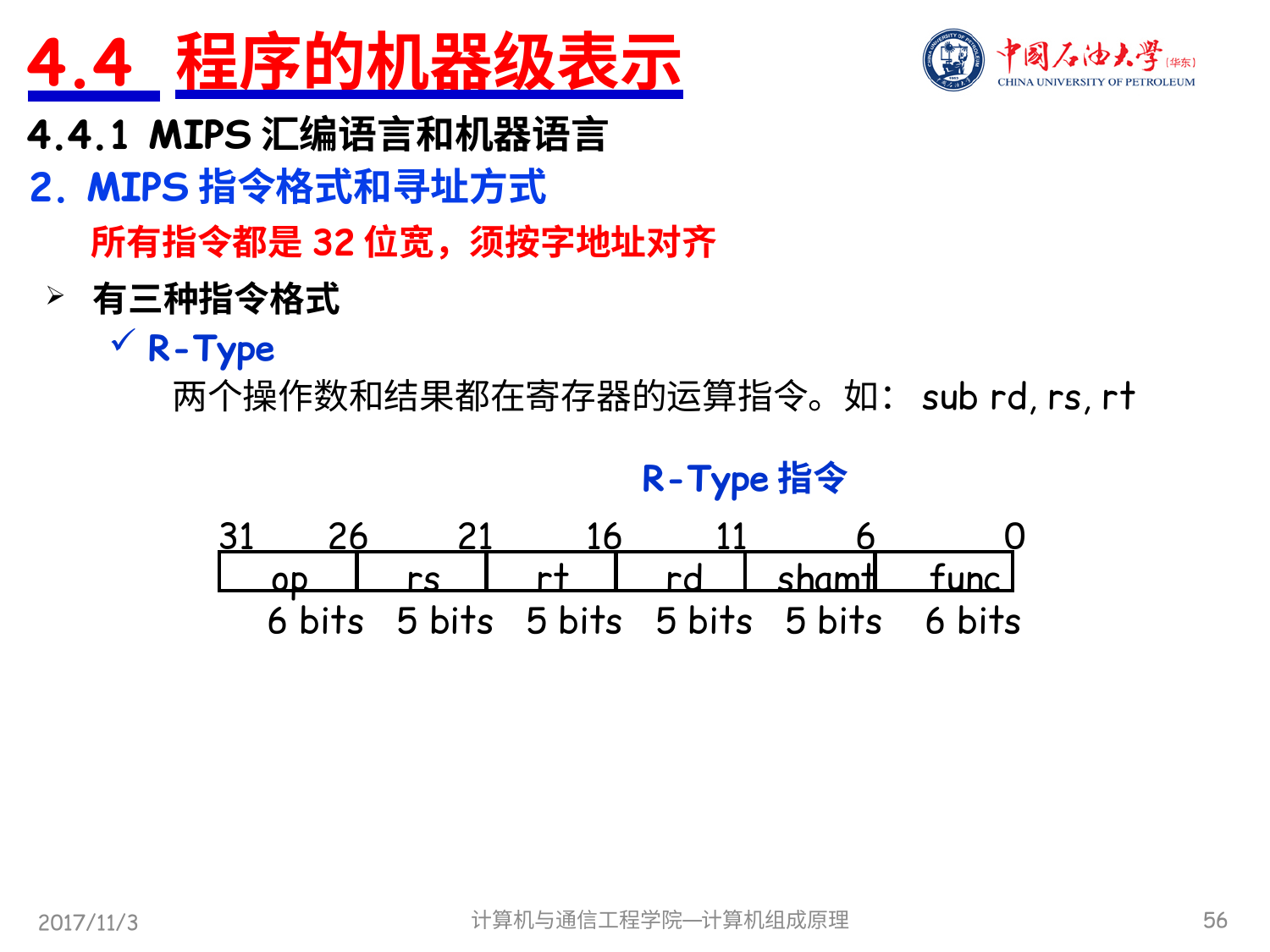

# 4.4 程序的机器级表示
4.4.1 MIPS汇编语言和机器语言
2. MIPS指令格式和寻址方式
所有指令都是32位宽，须按字地址对齐
有三种指令格式
R-Type
两个操作数和结果都在寄存器的运算指令。如：sub rd, rs, rt

R-Type指令
31
26
21
16
11
6
0
op

rs

rt

rd

shamt

func

6 bits
5 bits
5 bits
5 bits
5 bits
6 bits
计算机与通信工程学院—计算机组成原理
56
2017/11/3